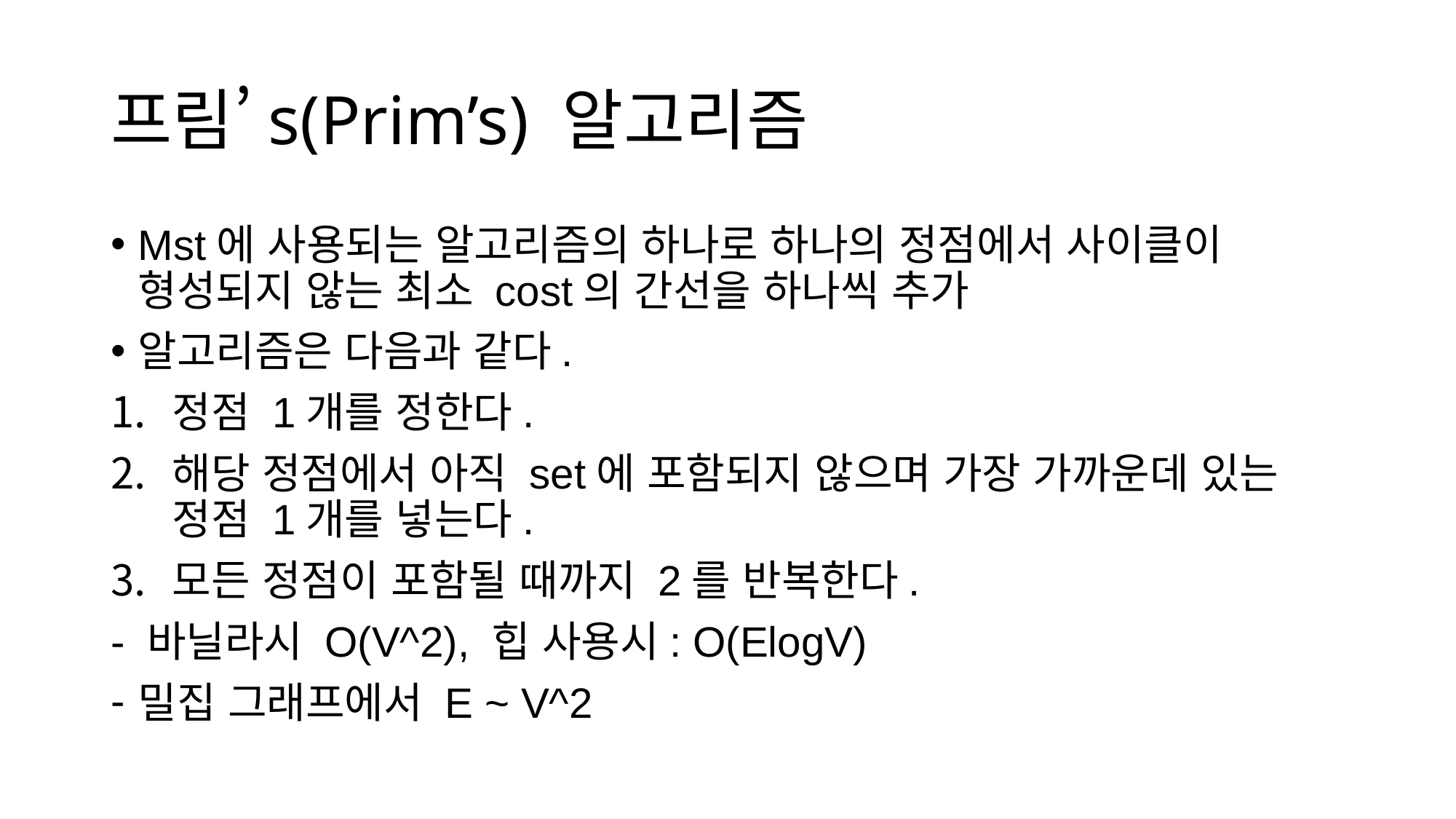

# 프림’s(Prim’s) 알고리즘
Mst에 사용되는 알고리즘의 하나로 하나의 정점에서 사이클이 형성되지 않는 최소 cost의 간선을 하나씩 추가
알고리즘은 다음과 같다.
정점 1개를 정한다.
해당 정점에서 아직 set에 포함되지 않으며 가장 가까운데 있는 정점 1개를 넣는다.
모든 정점이 포함될 때까지 2를 반복한다.
- 바닐라시 O(V^2), 힙 사용시: O(ElogV)
밀집 그래프에서 E ~ V^2